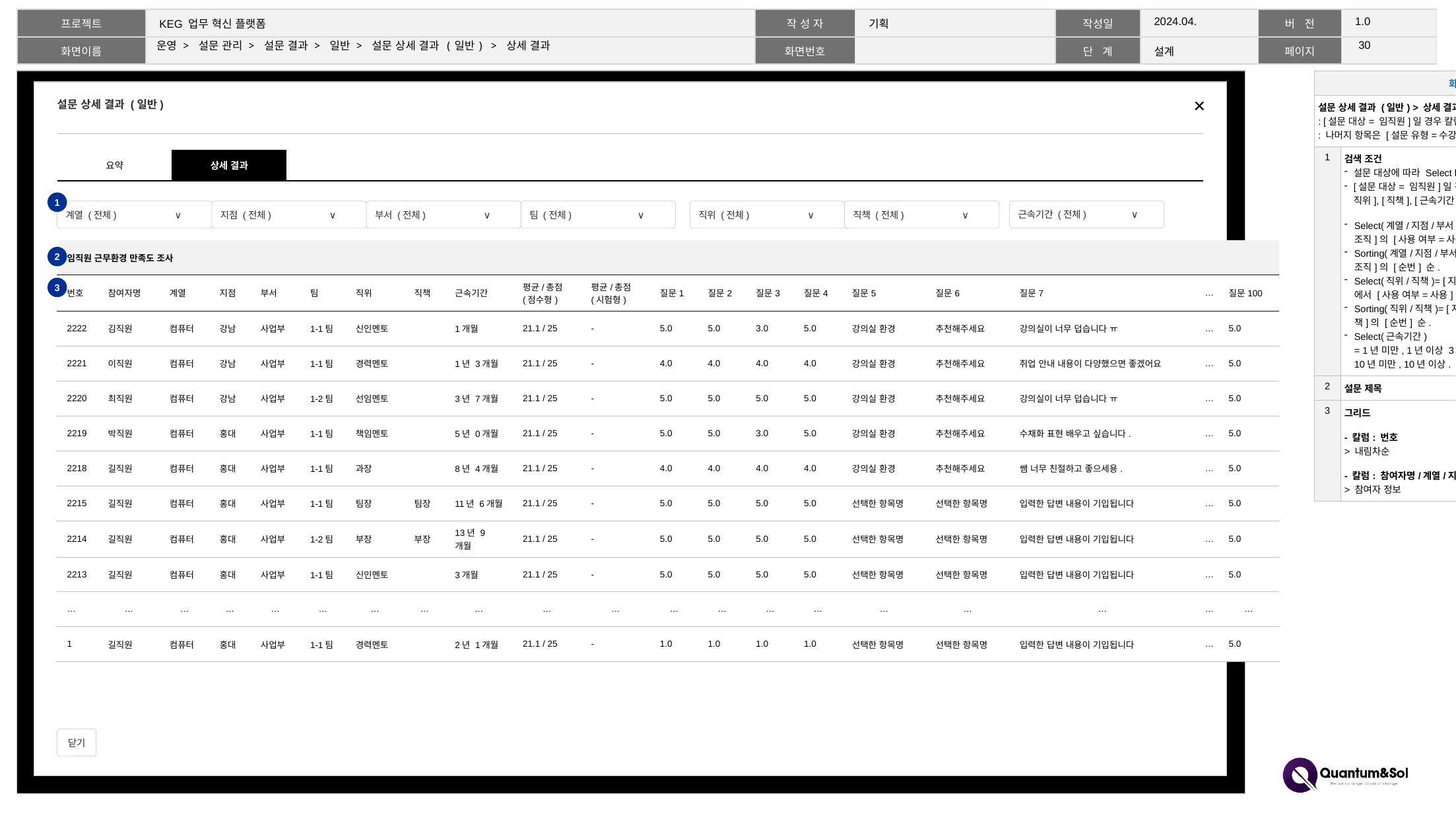

30

# 운영 > 설문 관리 > 설문 결과 > 일반 > 설문 상세 결과 (일반) > 상세 결과
| 화면 설명 |  |
| --- | --- |
| 설문 상세 결과 (일반) > 상세 결과 : [설문 대상= 임직원]일 경우 칼럼 및 검색 조건. : 나머지 항목은 [설문 유형=수강생]의 칼럼 정의와 동일함. |  |
| 1 | 검색 조건 설문 대상에 따라 Select list가 상이함. [설문 대상= 임직원]일 경우 [계열], [지점], [부서], [팀], [직위], [직책], [근속기간] Select(계열/지점/부서/팀)= [지원 > 인사 > 조직 관리 > 조직]의 [사용 여부=사용]인 항목 전체. Sorting(계열/지점/부서/팀)= [지원 > 인사 > 조직 관리 > 조직]의 [순번] 순. Select(직위/직책)= [지원 > 인사 > 조직 관리 > 직위/직책]에서 [사용 여부=사용]인 항목 전체. Sorting(직위/직책)= [지원 > 인사 > 조직 관리 > 직위/직책]의 [순번] 순. Select(근속기간) = 1년 미만, 1년 이상 3년 미만, 3년 이상 5년 미만, 5년 이상 10년 미만, 10년 이상. |
| 2 | 설문 제목 |
| 3 | 그리드 - 칼럼: 번호 > 내림차순 - 칼럼: 참여자명/계열/지점/부서/팀/직위/직책/근속기간 > 참여자 정보 |
설문 상세 결과 (일반)
닫기
| 요약 | 상세 결과 |  |  |  |  |  |  |  |  |
| --- | --- | --- | --- | --- | --- | --- | --- | --- | --- |
1
근속기간 (전체)                 ∨
계열 (전체)                      ∨
지점 (전체)                      ∨
부서 (전체)                      ∨
팀 (전체)                         ∨
직위 (전체)                      ∨
직책 (전체)                      ∨
| 임직원 근무환경 만족도 조사 |  |  |  |  |  |  |  |  |  |  |  |  |  |  |  |  |  |  |  |
| --- | --- | --- | --- | --- | --- | --- | --- | --- | --- | --- | --- | --- | --- | --- | --- | --- | --- | --- | --- |
| 번호 | 참여자명 | 계열 | 지점 | 부서 | 팀 | 직위 | 직책 | 근속기간 | 평균/총점 (점수형) | 평균/총점 (시험형) | 질문1 | 질문2 | 질문3 | 질문4 | 질문5 | 질문6 | 질문7 | … | 질문100 |
| 2222 | 김직원 | 컴퓨터 | 강남 | 사업부 | 1-1팀 | 신인멘토 |  | 1개월 | 21.1 / 25 | - | 5.0 | 5.0 | 3.0 | 5.0 | 강의실 환경 | 추천해주세요 | 강의실이 너무 덥습니다 ㅠ | … | 5.0 |
| 2221 | 이직원 | 컴퓨터 | 강남 | 사업부 | 1-1팀 | 경력멘토 |  | 1년 3개월 | 21.1 / 25 | - | 4.0 | 4.0 | 4.0 | 4.0 | 강의실 환경 | 추천해주세요 | 취업 안내 내용이 다양했으면 좋겠어요 | … | 5.0 |
| 2220 | 최직원 | 컴퓨터 | 강남 | 사업부 | 1-2팀 | 선임멘토 |  | 3년 7개월 | 21.1 / 25 | - | 5.0 | 5.0 | 5.0 | 5.0 | 강의실 환경 | 추천해주세요 | 강의실이 너무 덥습니다 ㅠ | … | 5.0 |
| 2219 | 박직원 | 컴퓨터 | 홍대 | 사업부 | 1-1팀 | 책임멘토 |  | 5년 0개월 | 21.1 / 25 | - | 5.0 | 5.0 | 3.0 | 5.0 | 강의실 환경 | 추천해주세요 | 수채화 표현 배우고 싶습니다. | … | 5.0 |
| 2218 | 길직원 | 컴퓨터 | 홍대 | 사업부 | 1-1팀 | 과장 |  | 8년 4개월 | 21.1 / 25 | - | 4.0 | 4.0 | 4.0 | 4.0 | 강의실 환경 | 추천해주세요 | 쌤 너무 친절하고 좋으세용. | … | 5.0 |
| 2215 | 길직원 | 컴퓨터 | 홍대 | 사업부 | 1-1팀 | 팀장 | 팀장 | 11년 6개월 | 21.1 / 25 | - | 5.0 | 5.0 | 5.0 | 5.0 | 선택한 항목명 | 선택한 항목명 | 입력한 답변 내용이 기입됩니다 | … | 5.0 |
| 2214 | 길직원 | 컴퓨터 | 홍대 | 사업부 | 1-2팀 | 부장 | 부장 | 13년 9개월 | 21.1 / 25 | - | 5.0 | 5.0 | 5.0 | 5.0 | 선택한 항목명 | 선택한 항목명 | 입력한 답변 내용이 기입됩니다 | … | 5.0 |
| 2213 | 길직원 | 컴퓨터 | 홍대 | 사업부 | 1-1팀 | 신인멘토 |  | 3개월 | 21.1 / 25 | - | 5.0 | 5.0 | 5.0 | 5.0 | 선택한 항목명 | 선택한 항목명 | 입력한 답변 내용이 기입됩니다 | … | 5.0 |
| … | … | … | … | … | … | … | … | … | … | … | … | … | … | … | … | … | … | … | … |
| 1 | 길직원 | 컴퓨터 | 홍대 | 사업부 | 1-1팀 | 경력멘토 |  | 2년 1개월 | 21.1 / 25 | - | 1.0 | 1.0 | 1.0 | 1.0 | 선택한 항목명 | 선택한 항목명 | 입력한 답변 내용이 기입됩니다 | … | 5.0 |
2
3